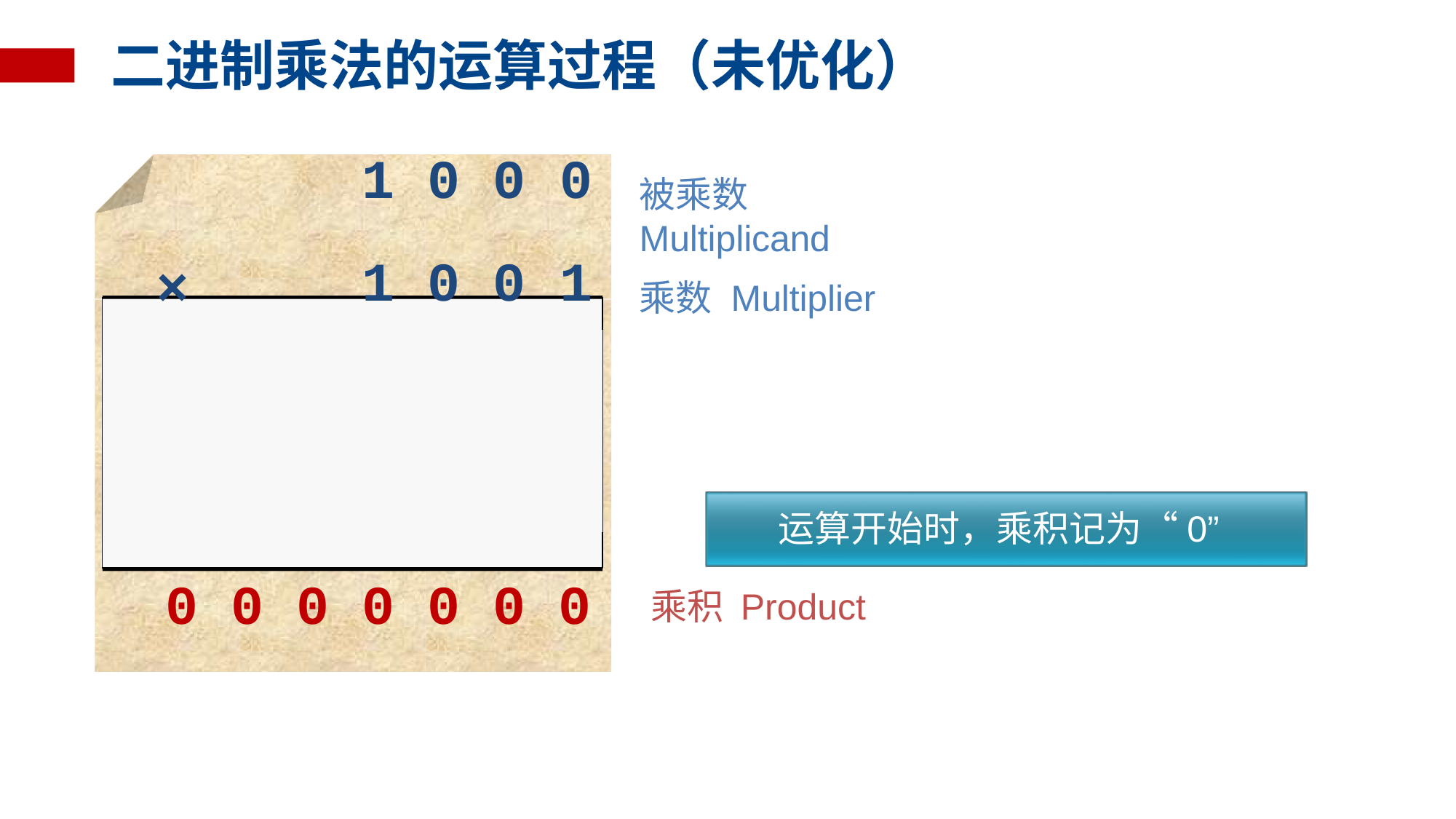

# 二进制乘法的运算过程（未优化）

|  |  |  | 1 | 0 | 0 | 0 | 被乘数 Multiplicand |
| --- | --- | --- | --- | --- | --- | --- | --- |
| × |  |  | 1 | 0 | 0 | 1 | 乘数 Multiplier |
|  |  |  | 1 | 0 | 0 | 0 |  |
|  |  | 0 | 0 | 0 | 0 |  |  |
|  | 0 | 0 | 0 | 0 |  |  |  |

运算开始时，乘积记为“0” 乘积 Product

1 0 0 0

0 0 0 0 0 0 0